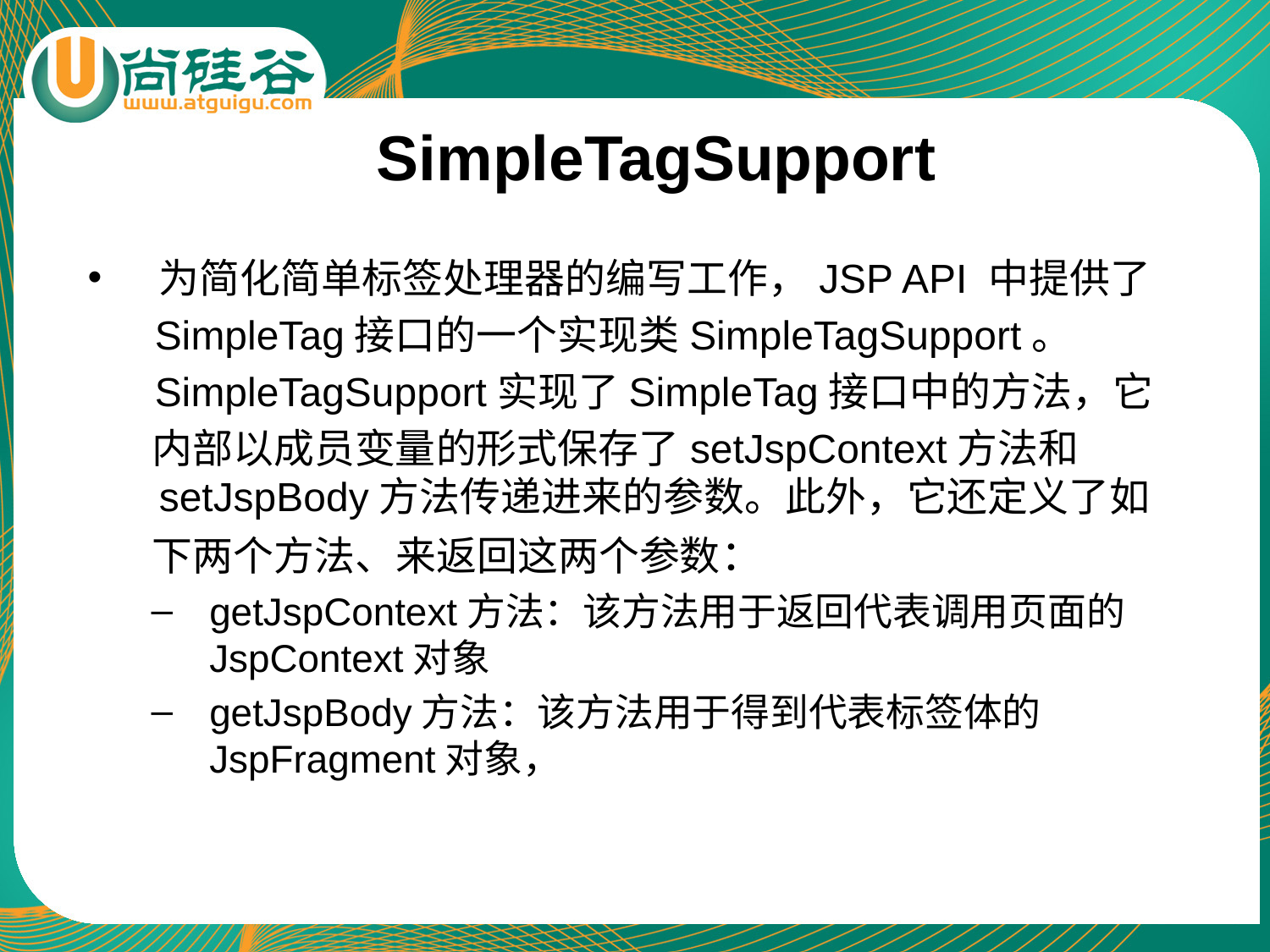

# SimpleTagSupport
为简化简单标签处理器的编写工作，JSP API 中提供了
      SimpleTag接口的一个实现类SimpleTagSupport。
      SimpleTagSupport实现了SimpleTag接口中的方法，它
      内部以成员变量的形式保存了setJspContext方法和setJspBody方法传递进来的参数。此外，它还定义了如
      下两个方法、来返回这两个参数：
getJspContext方法：该方法用于返回代表调用页面的JspContext对象
getJspBody方法：该方法用于得到代表标签体的JspFragment对象，